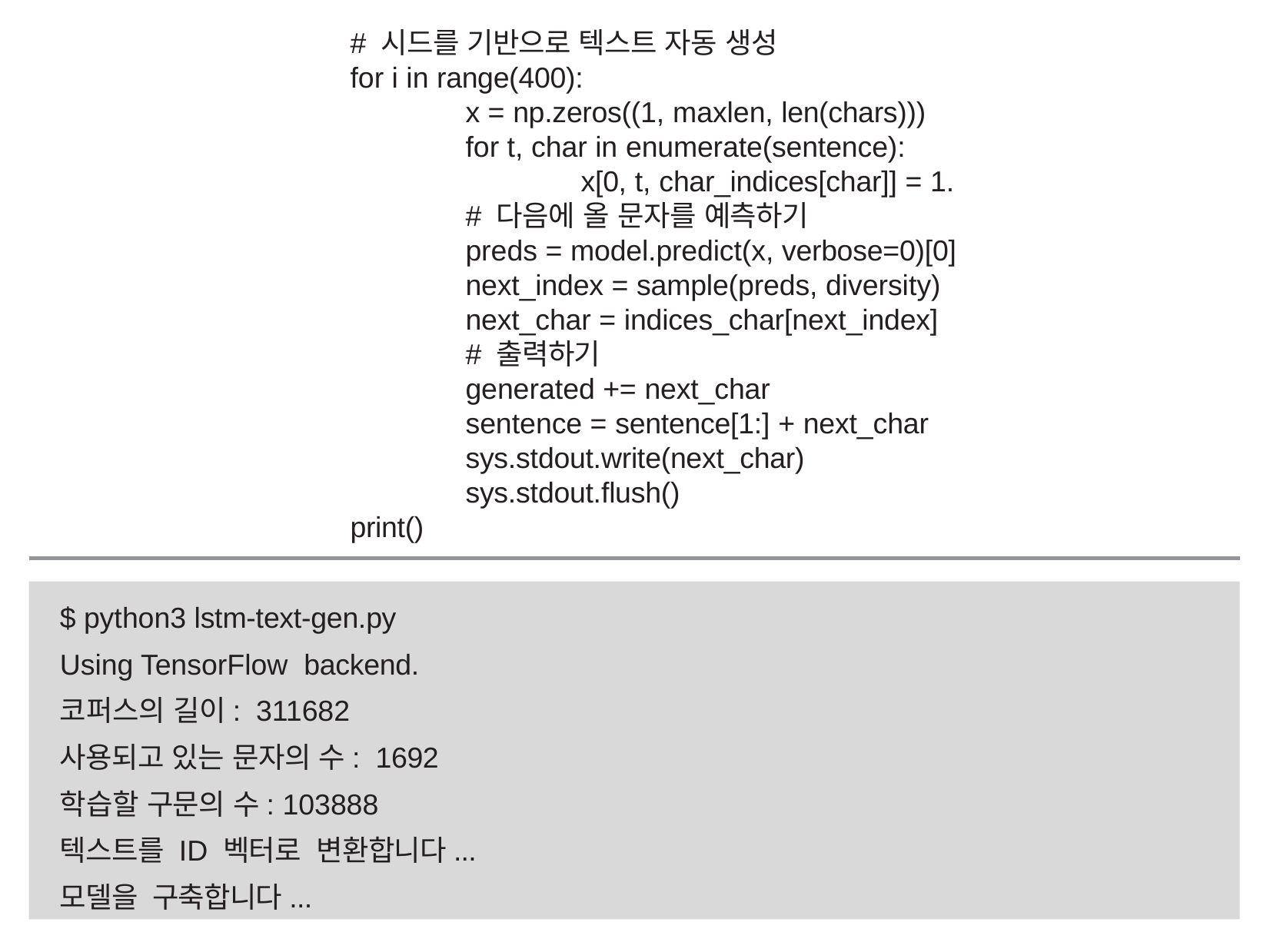

# 시드를 기반으로 텍스트 자동 생성
		for i in range(400):
			x = np.zeros((1, maxlen, len(chars)))
			for t, char in enumerate(sentence):
				x[0, t, char_indices[char]] = 1.
			# 다음에 올 문자를 예측하기
			preds = model.predict(x, verbose=0)[0]
			next_index = sample(preds, diversity)
			next_char = indices_char[next_index]
			# 출력하기
			generated += next_char
			sentence = sentence[1:] + next_char
			sys.stdout.write(next_char)
			sys.stdout.flush()
		print()

$ python3 lstm-text-gen.py
Using TensorFlow  backend.
코퍼스의 길이:  311682
사용되고 있는 문자의 수:  1692
학습할 구문의 수: 103888
텍스트를 ID 벡터로  변환합니다...
모델을  구축합니다...